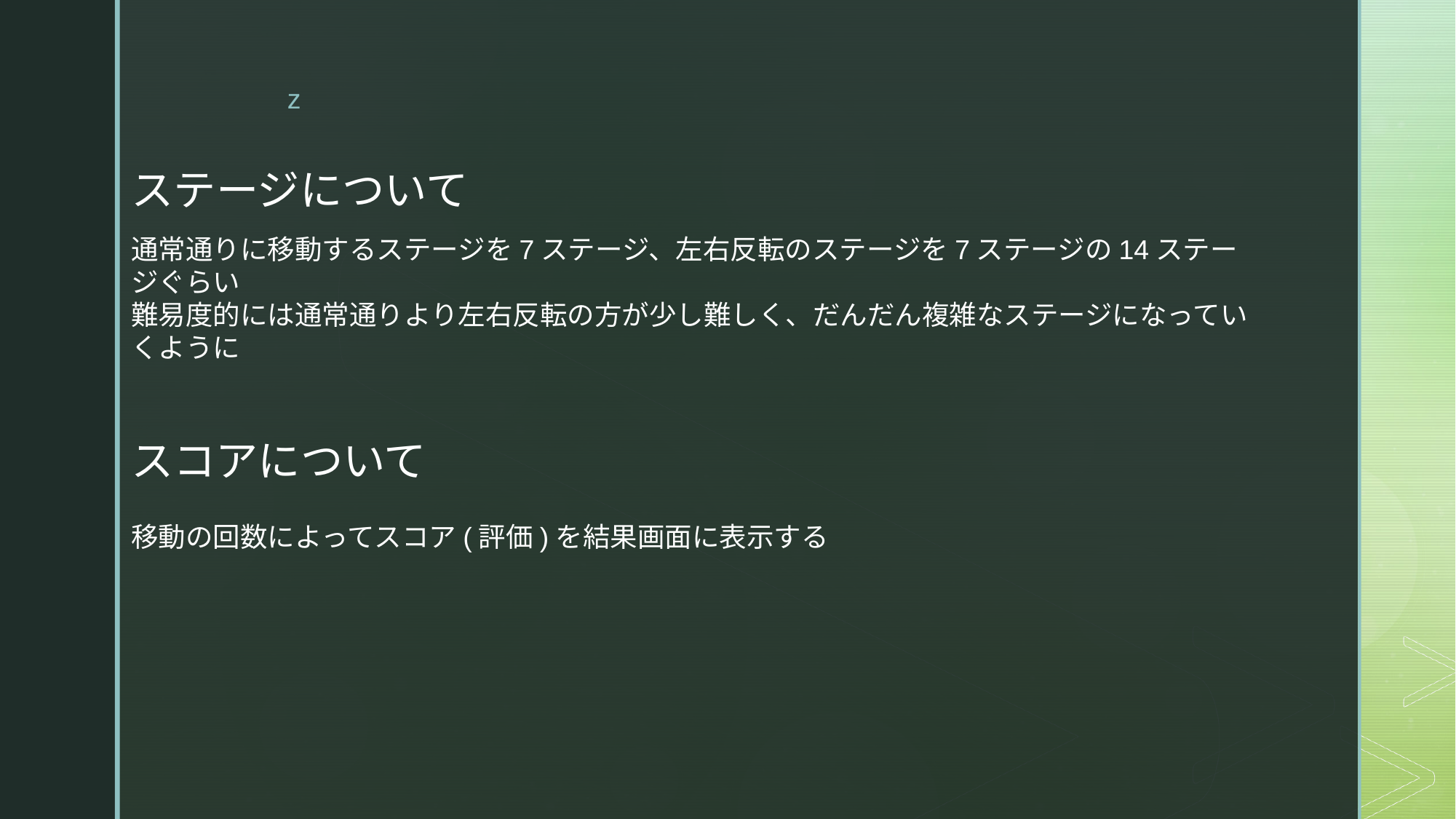

ステージについて
通常通りに移動するステージを7ステージ、左右反転のステージを7ステージの14ステージぐらい
難易度的には通常通りより左右反転の方が少し難しく、だんだん複雑なステージになっていくように
スコアについて
移動の回数によってスコア(評価)を結果画面に表示する